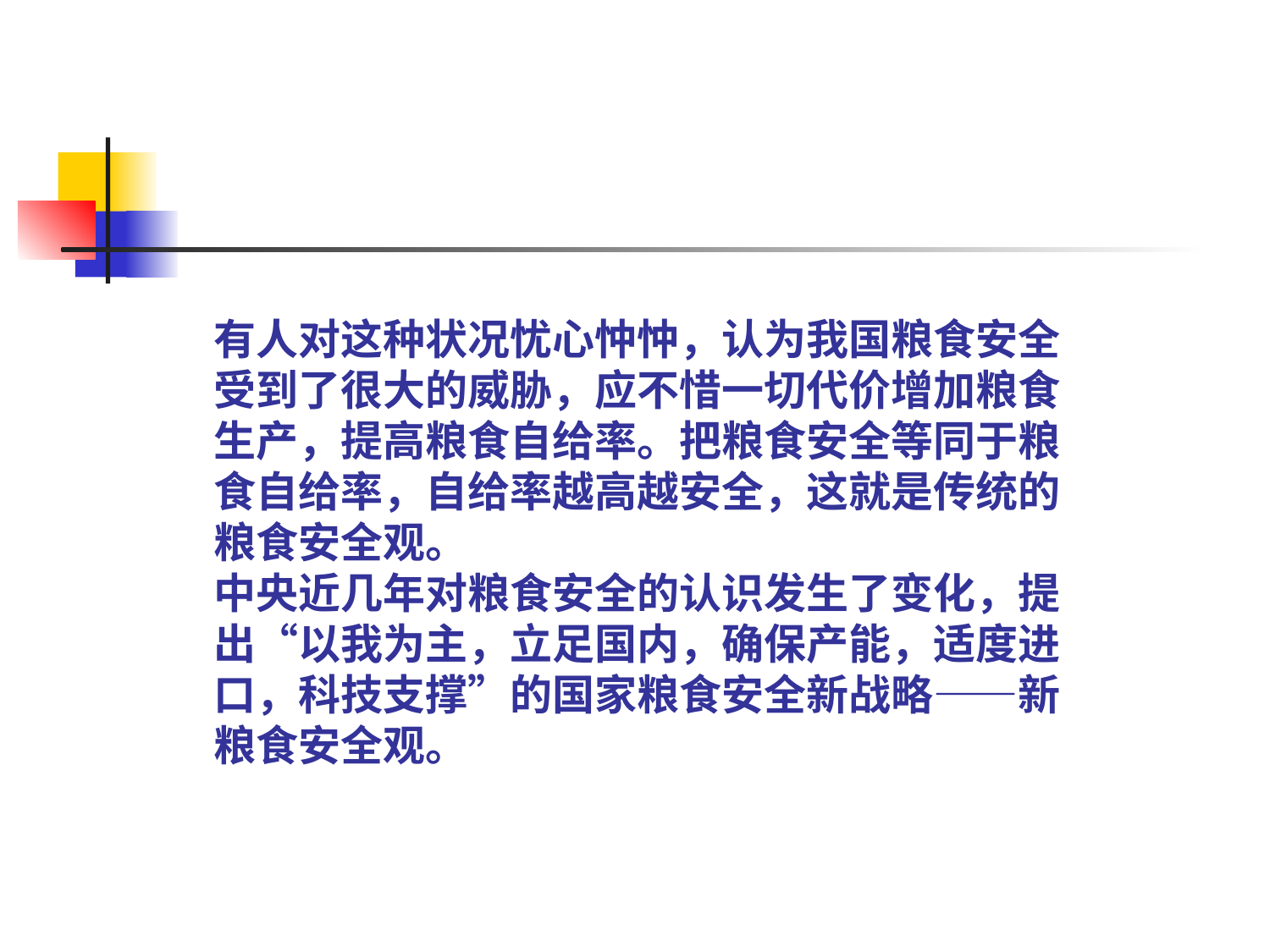

有人对这种状况忧心忡忡，认为我国粮食安全受到了很大的威胁，应不惜一切代价增加粮食生产，提高粮食自给率。把粮食安全等同于粮食自给率，自给率越高越安全，这就是传统的粮食安全观。
中央近几年对粮食安全的认识发生了变化，提出“以我为主，立足国内，确保产能，适度进口，科技支撑”的国家粮食安全新战略——新粮食安全观。